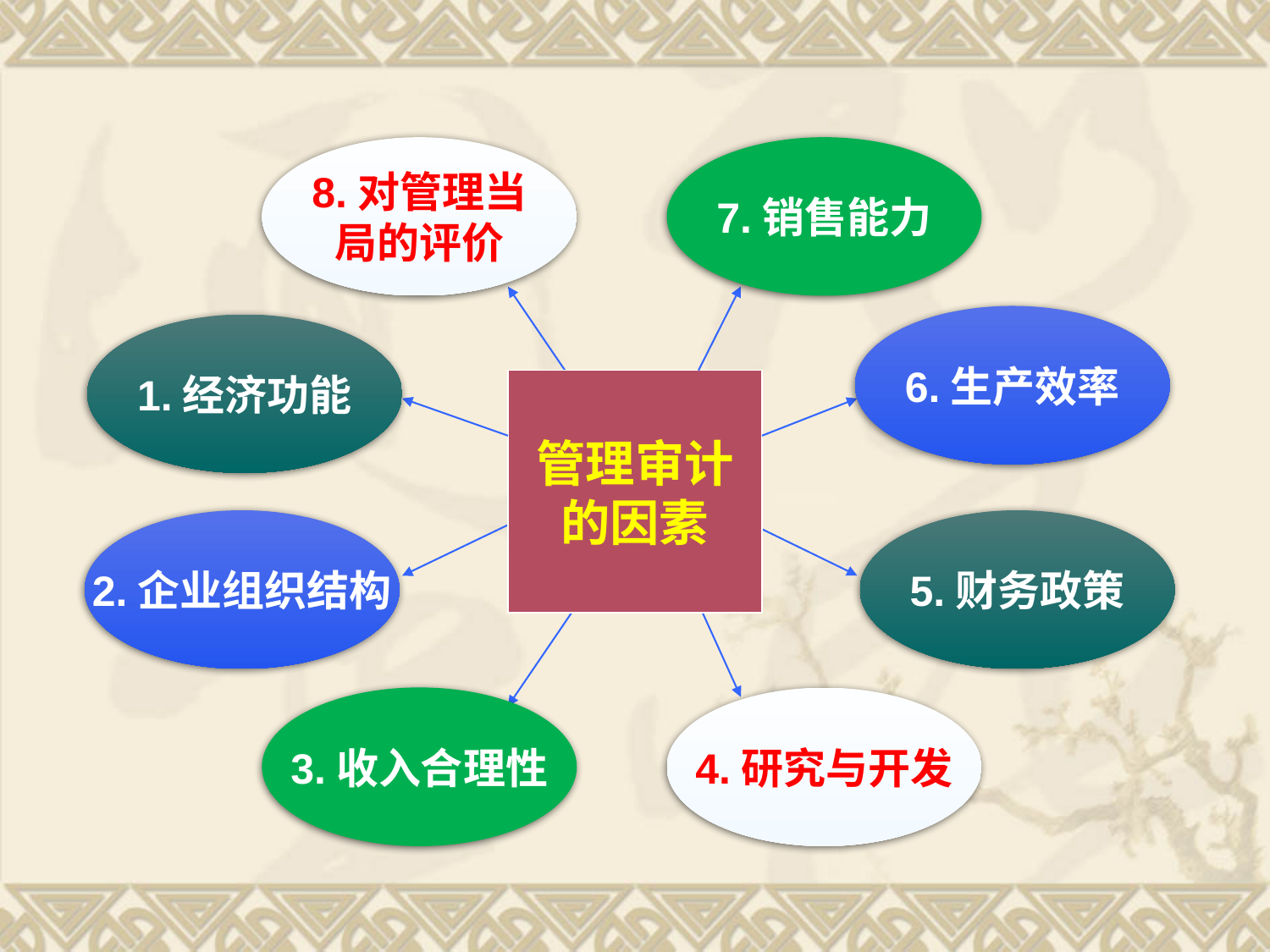

8.对管理当
局的评价

7.销售能力

6.生产效率

1.经济功能

管理审计
的因素
2.企业组织结构

5.财务政策

4.研究与开发

3.收入合理性